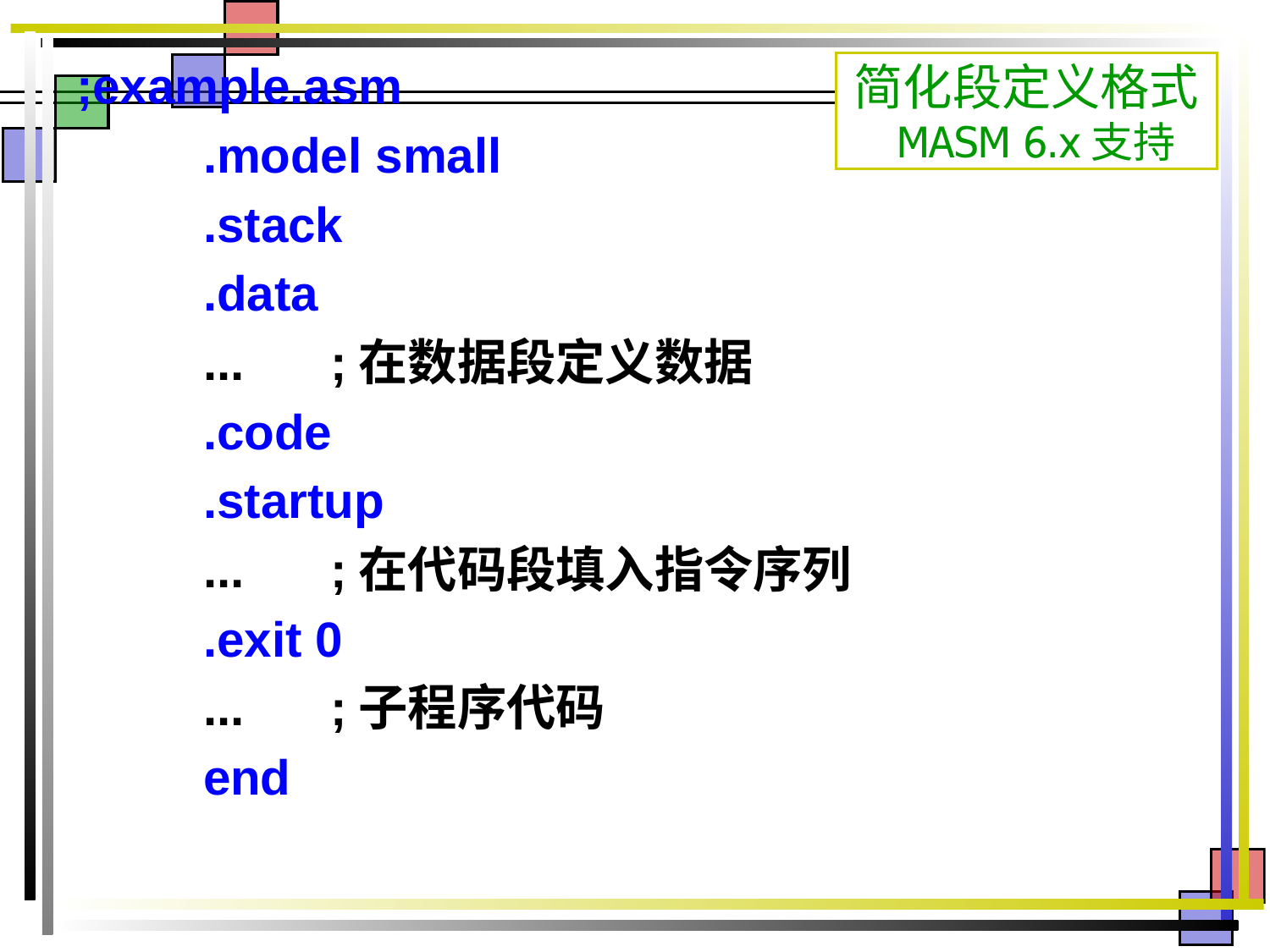

;example.asm
	.model small
	.stack
	.data
	...	;在数据段定义数据
	.code
	.startup
	...	;在代码段填入指令序列
	.exit 0
	...	;子程序代码
	end
# 简化段定义格式 MASM 6.x支持